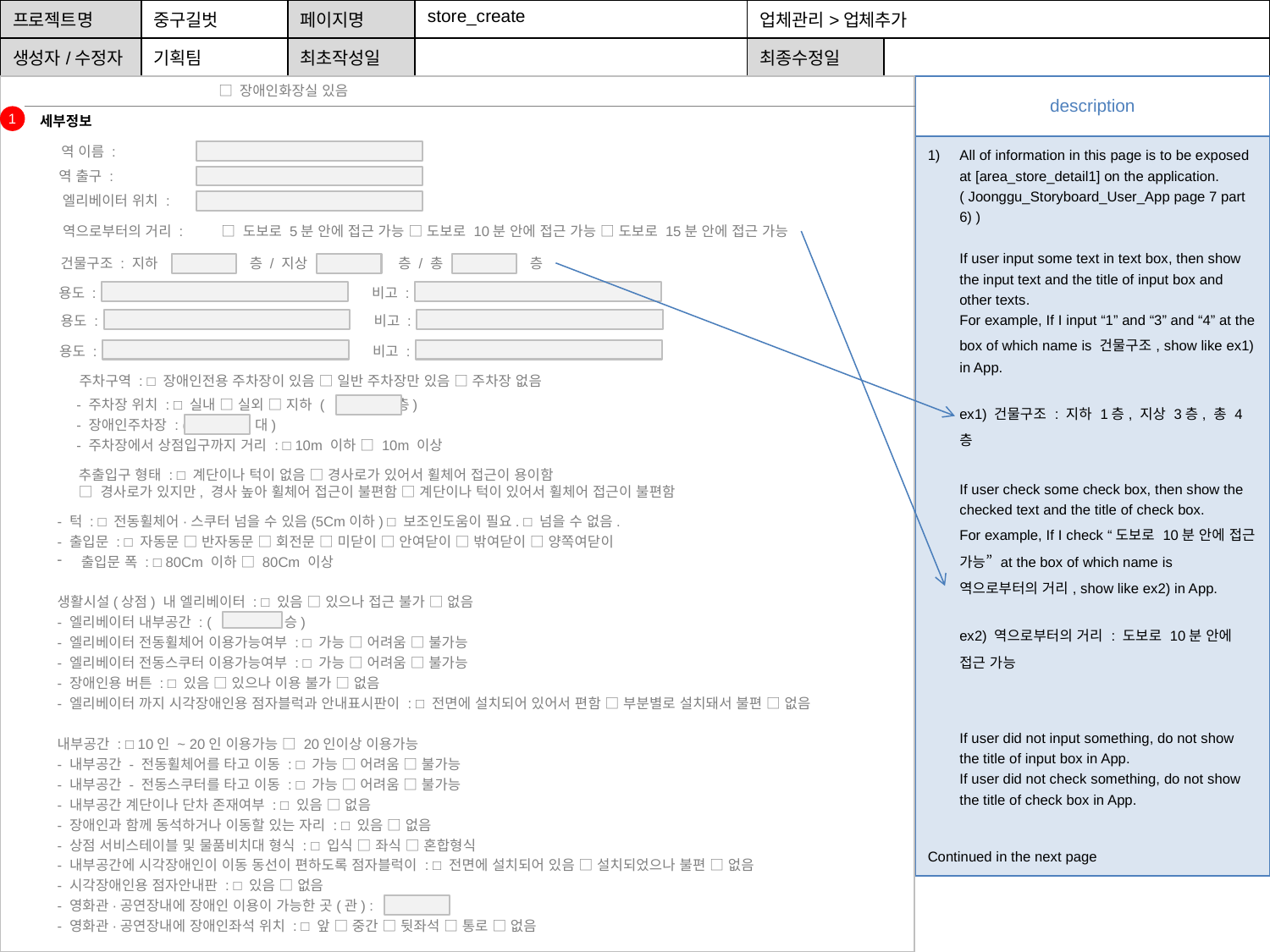

| 프로젝트명 | 중구길벗 | 페이지명 | store\_create | 업체관리>업체추가 |  |
| --- | --- | --- | --- | --- | --- |
| 생성자/수정자 | 기획팀 | 최초작성일 |  | 최종수정일 |  |
□ 장애인화장실 있음
| description |
| --- |
| All of information in this page is to be exposed at [area\_store\_detail1] on the application. ( Joonggu\_Storyboard\_User\_App page 7 part 6) ) If user input some text in text box, then show the input text and the title of input box and other texts. For example, If I input “1” and “3” and “4” at the box of which name is 건물구조, show like ex1) in App. ex1) 건물구조 : 지하 1층, 지상 3층, 총 4층 If user check some check box, then show the checked text and the title of check box. For example, If I check “도보로 10분 안에 접근 가능” at the box of which name is 역으로부터의 거리, show like ex2) in App. ex2) 역으로부터의 거리 : 도보로 10분 안에 접근 가능 If user did not input something, do not show the title of input box in App. If user did not check something, do not show the title of check box in App. Continued in the next page |

1
세부정보
역 이름 :

역 출구 :

엘리베이터 위치 :

역으로부터의 거리 :
□ 도보로 5분 안에 접근 가능 □ 도보로 10분 안에 접근 가능 □ 도보로 15분 안에 접근 가능
건물구조 : 지하
층 / 지상
층 / 총
층

용도 :
비고 :

용도 :
비고 :

용도 :
비고 :

주차구역 : □ 장애인전용 주차장이 있음 □ 일반 주차장만 있음 □ 주차장 없음
- 주차장 위치 : □ 실내 □ 실외 □ 지하 (                 층)
- 장애인주차장 : (                대)
- 주차장에서 상점입구까지 거리 : □ 10m 이하 □ 10m 이상

추출입구 형태 : □ 계단이나 턱이 없음 □ 경사로가 있어서 휠체어 접근이 용이함
□ 경사로가 있지만, 경사 높아 휠체어 접근이 불편함 □ 계단이나 턱이 있어서 휠체어 접근이 불편함
- 턱 : □ 전동휠체어·스쿠터 넘을 수 있음(5Cm이하) □ 보조인도움이 필요. □ 넘을 수 없음.
- 출입문 : □ 자동문 □ 반자동문 □ 회전문 □ 미닫이 □ 안여닫이 □ 밖여닫이 □ 양쪽여닫이
출입문 폭 : □ 80Cm 이하 □ 80Cm 이상

생활시설(상점) 내 엘리베이터 : □ 있음 □ 있으나 접근 불가 □ 없음
- 엘리베이터 내부공간 : (              인승)
- 엘리베이터 전동휠체어 이용가능여부 : □ 가능 □ 어려움 □ 불가능
- 엘리베이터 전동스쿠터 이용가능여부 : □ 가능 □ 어려움 □ 불가능
- 장애인용 버튼 : □ 있음 □ 있으나 이용 불가 □ 없음
- 엘리베이터 까지 시각장애인용 점자블럭과 안내표시판이 : □ 전면에 설치되어 있어서 편함 □ 부분별로 설치돼서 불편 □ 없음

내부공간 : □ 10인 ~ 20인 이용가능 □ 20인이상 이용가능
- 내부공간 - 전동휠체어를 타고 이동 : □ 가능 □ 어려움 □ 불가능
- 내부공간 - 전동스쿠터를 타고 이동 : □ 가능 □ 어려움 □ 불가능
- 내부공간 계단이나 단차 존재여부 : □ 있음 □ 없음
- 장애인과 함께 동석하거나 이동할 있는 자리 : □ 있음 □ 없음
- 상점 서비스테이블 및 물품비치대 형식 : □ 입식 □ 좌식 □ 혼합형식
- 내부공간에 시각장애인이 이동 동선이 편하도록 점자블럭이 : □ 전면에 설치되어 있음 □ 설치되었으나 불편 □ 없음
- 시각장애인용 점자안내판 : □ 있음 □ 없음
- 영화관·공연장내에 장애인 이용이 가능한 곳(관) :
- 영화관·공연장내에 장애인좌석 위치 : □ 앞 □ 중간 □ 뒷좌석 □ 통로 □ 없음